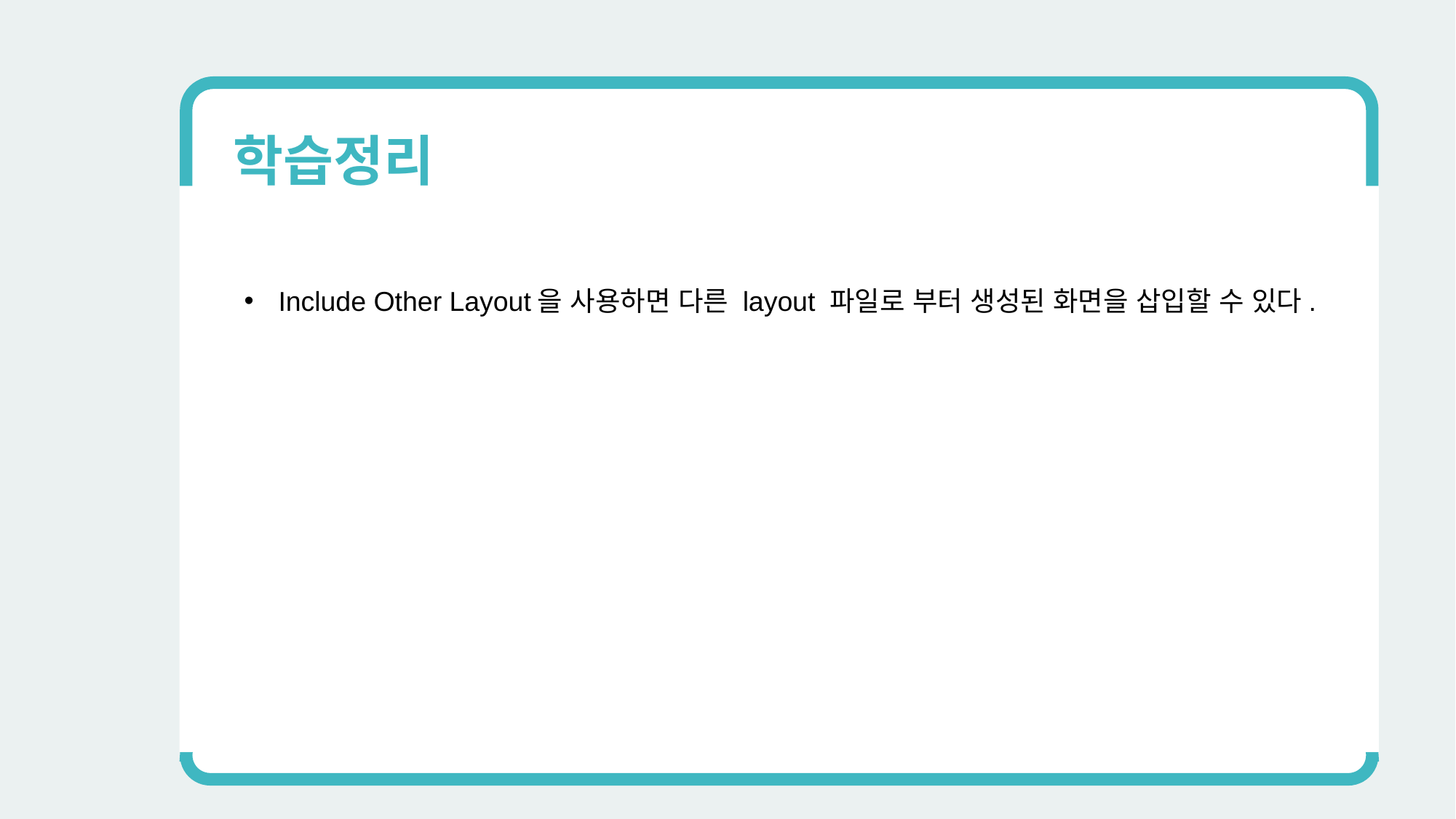

학습정리

Include Other Layout을 사용하면 다른 layout 파일로 부터 생성된 화면을 삽입할 수 있다.